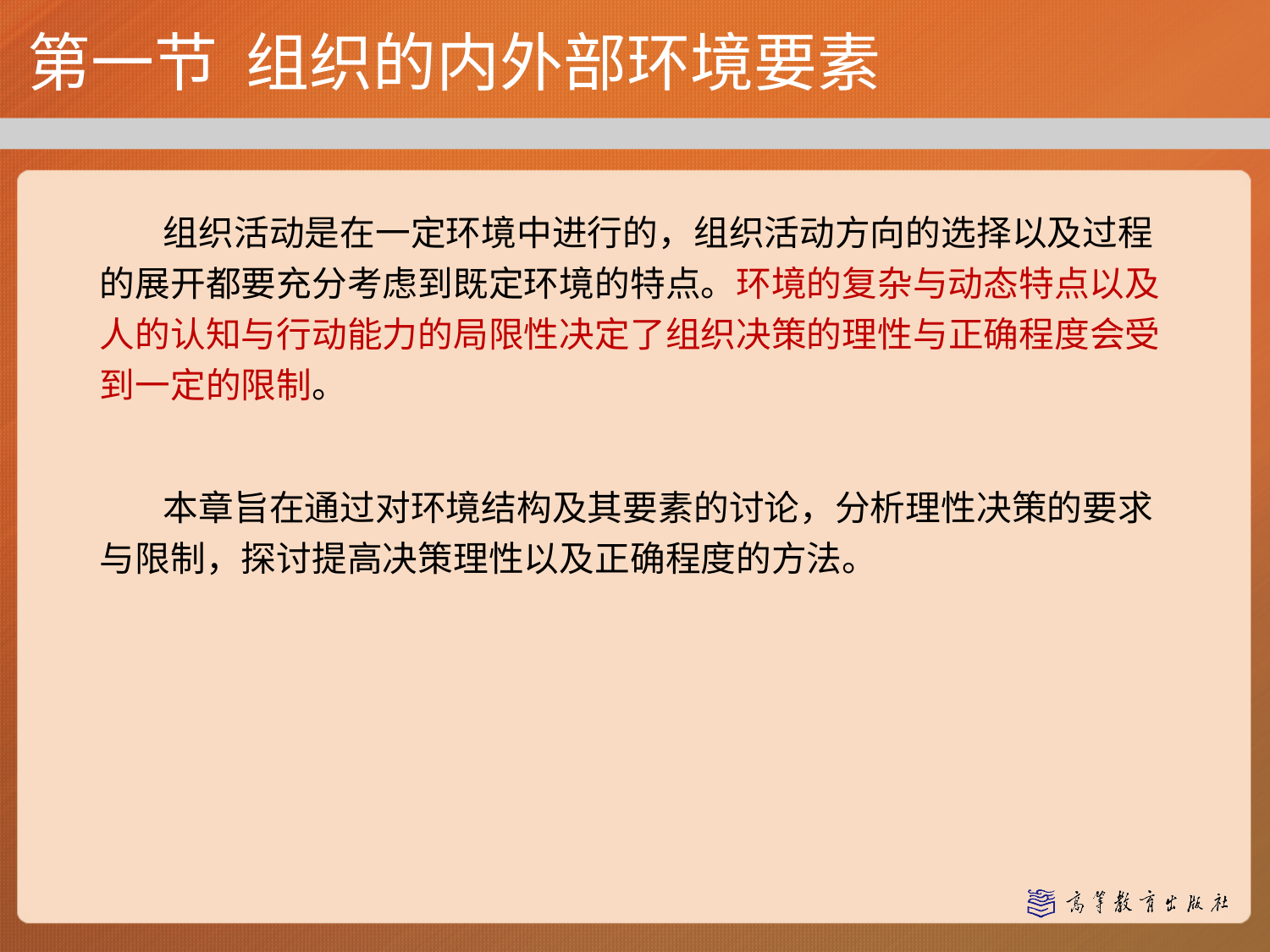

# 第一节  组织的内外部环境要素
组织活动是在一定环境中进行的，组织活动方向的选择以及过程的展开都要充分考虑到既定环境的特点。环境的复杂与动态特点以及人的认知与行动能力的局限性决定了组织决策的理性与正确程度会受到一定的限制。

本章旨在通过对环境结构及其要素的讨论，分析理性决策的要求与限制，探讨提高决策理性以及正确程度的方法。